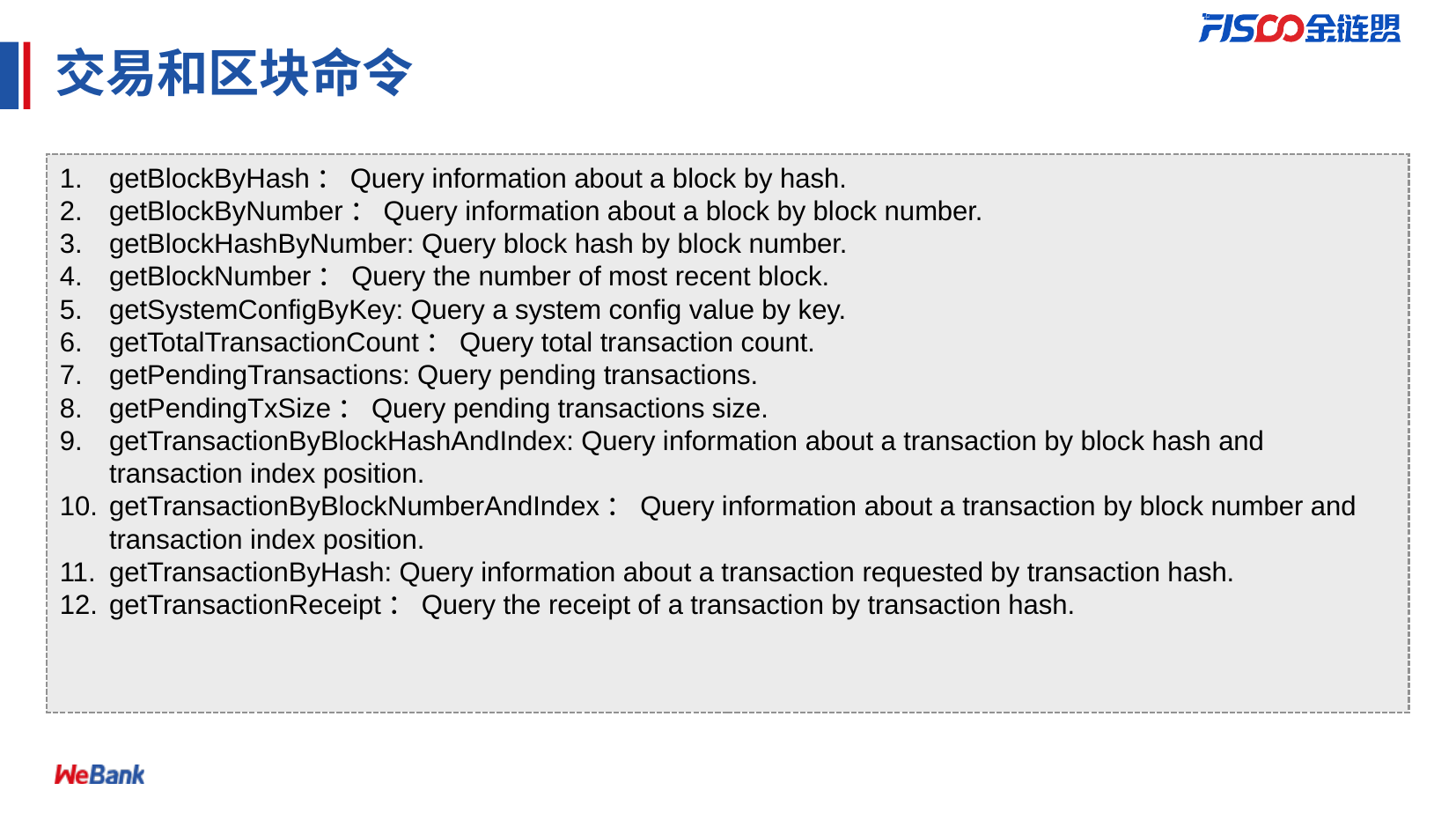

# 交易和区块命令
getBlockByHash：Query information about a block by hash.
getBlockByNumber：Query information about a block by block number.
getBlockHashByNumber: Query block hash by block number.
getBlockNumber：Query the number of most recent block.
getSystemConfigByKey: Query a system config value by key.
getTotalTransactionCount：Query total transaction count.
getPendingTransactions: Query pending transactions.
getPendingTxSize：Query pending transactions size.
getTransactionByBlockHashAndIndex: Query information about a transaction by block hash and transaction index position.
getTransactionByBlockNumberAndIndex：Query information about a transaction by block number and transaction index position.
getTransactionByHash: Query information about a transaction requested by transaction hash.
getTransactionReceipt：Query the receipt of a transaction by transaction hash.